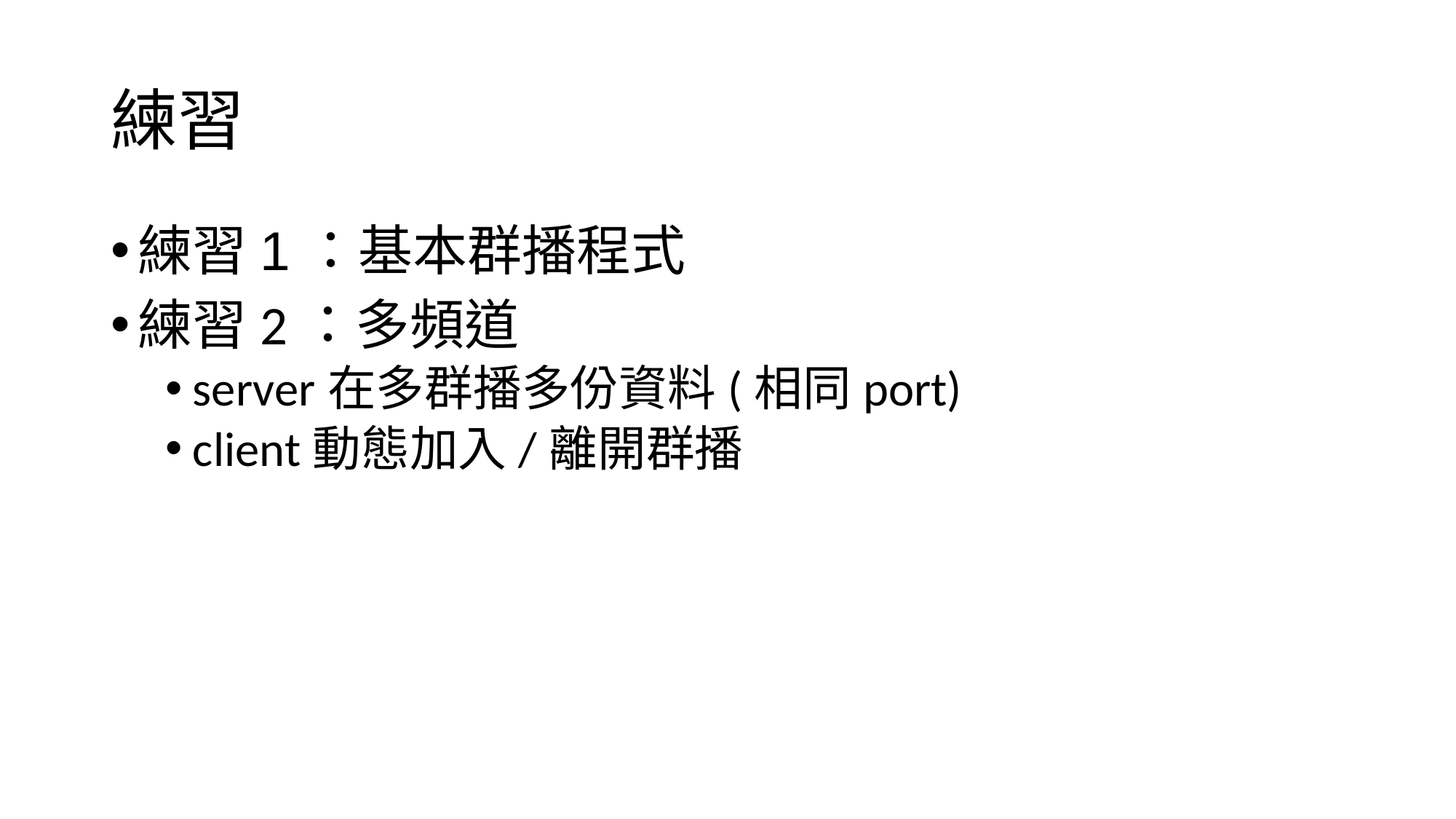

# 練習
練習1：基本群播程式
練習2：多頻道
server在多群播多份資料(相同port)
client動態加入/離開群播